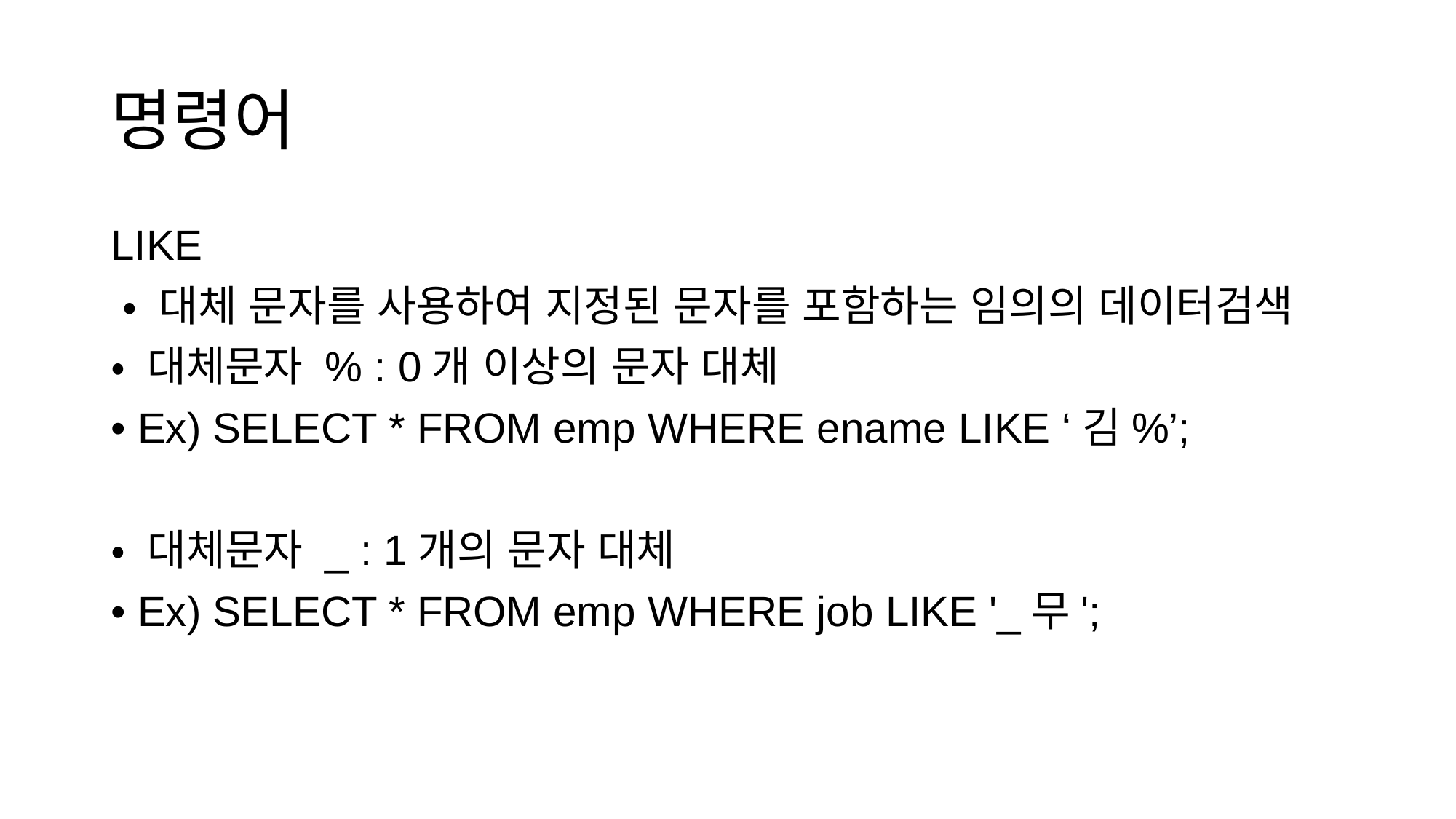

# 명령어
LIKE
 • 대체 문자를 사용하여 지정된 문자를 포함하는 임의의 데이터검색
• 대체문자 % : 0개 이상의 문자 대체
• Ex) SELECT * FROM emp WHERE ename LIKE ‘김%’;

• 대체문자 _ : 1개의 문자 대체
• Ex) SELECT * FROM emp WHERE job LIKE '_무';